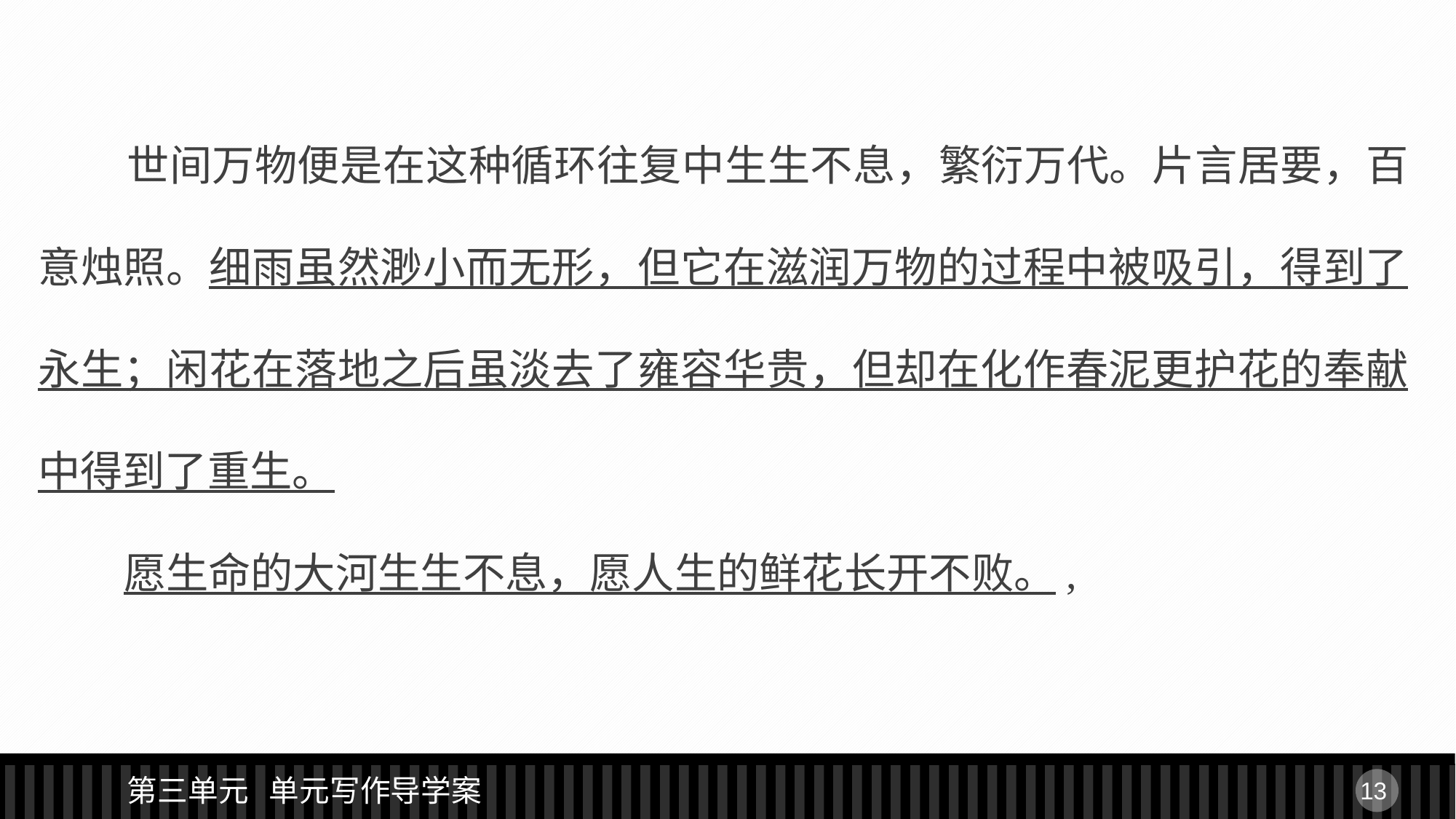

世间万物便是在这种循环往复中生生不息，繁衍万代。片言居要，百意烛照。细雨虽然渺小而无形，但它在滋润万物的过程中被吸引，得到了永生；闲花在落地之后虽淡去了雍容华贵，但却在化作春泥更护花的奉献中得到了重生。
        愿生命的大河生生不息，愿人生的鲜花长开不败。,